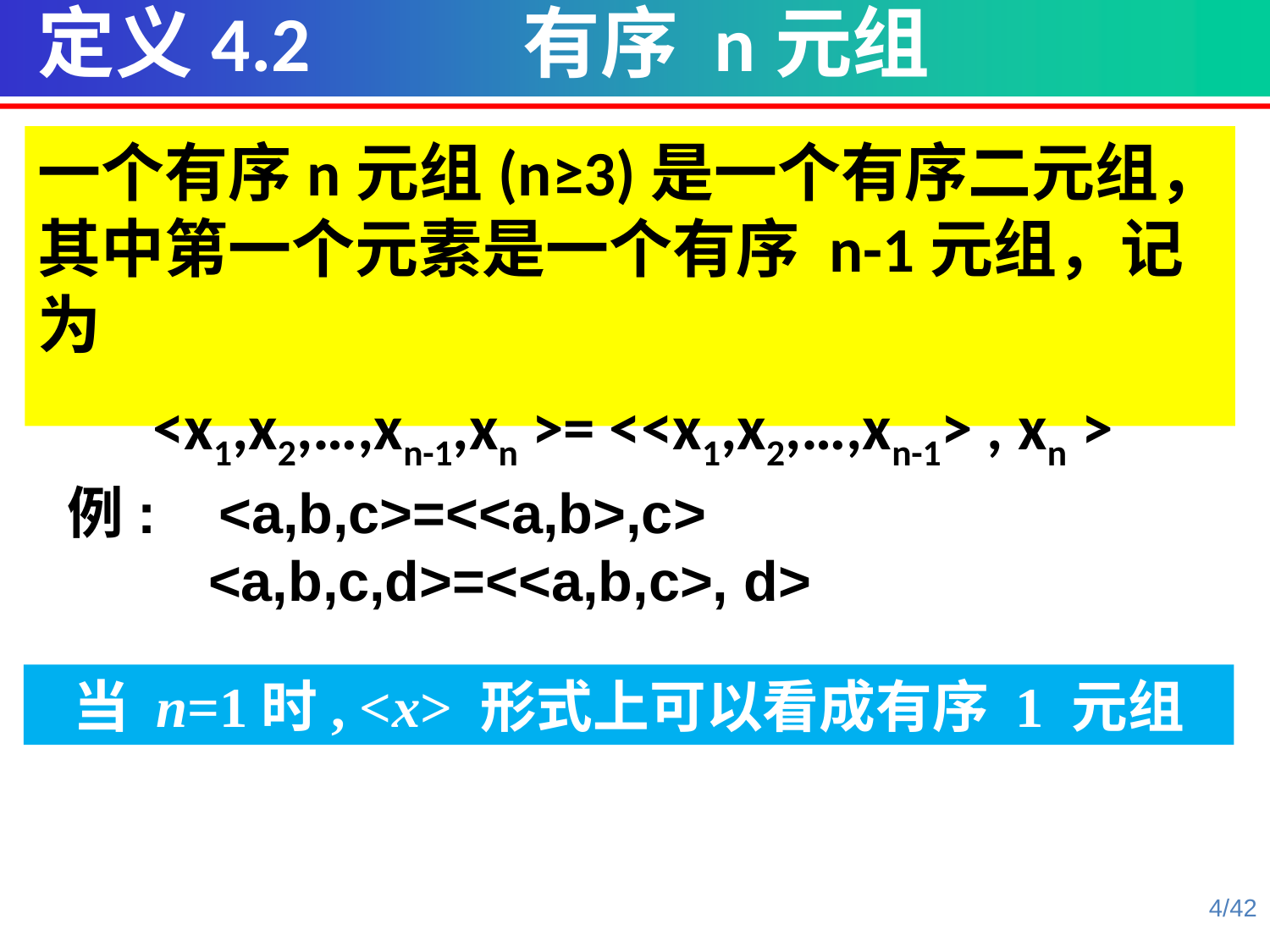

定义4.2           有序 n元组
一个有序n元组(n≥3)是一个有序二元组，其中第一个元素是一个有序 n-1元组，记为
        <x1,x2,…,xn-1,xn >= <<x1,x2,…,xn-1> , xn >
例:    <a,b,c>=<<a,b>,c>
         <a,b,c,d>=<<a,b,c>, d>
当 n=1时, <x> 形式上可以看成有序 1 元组
4/42